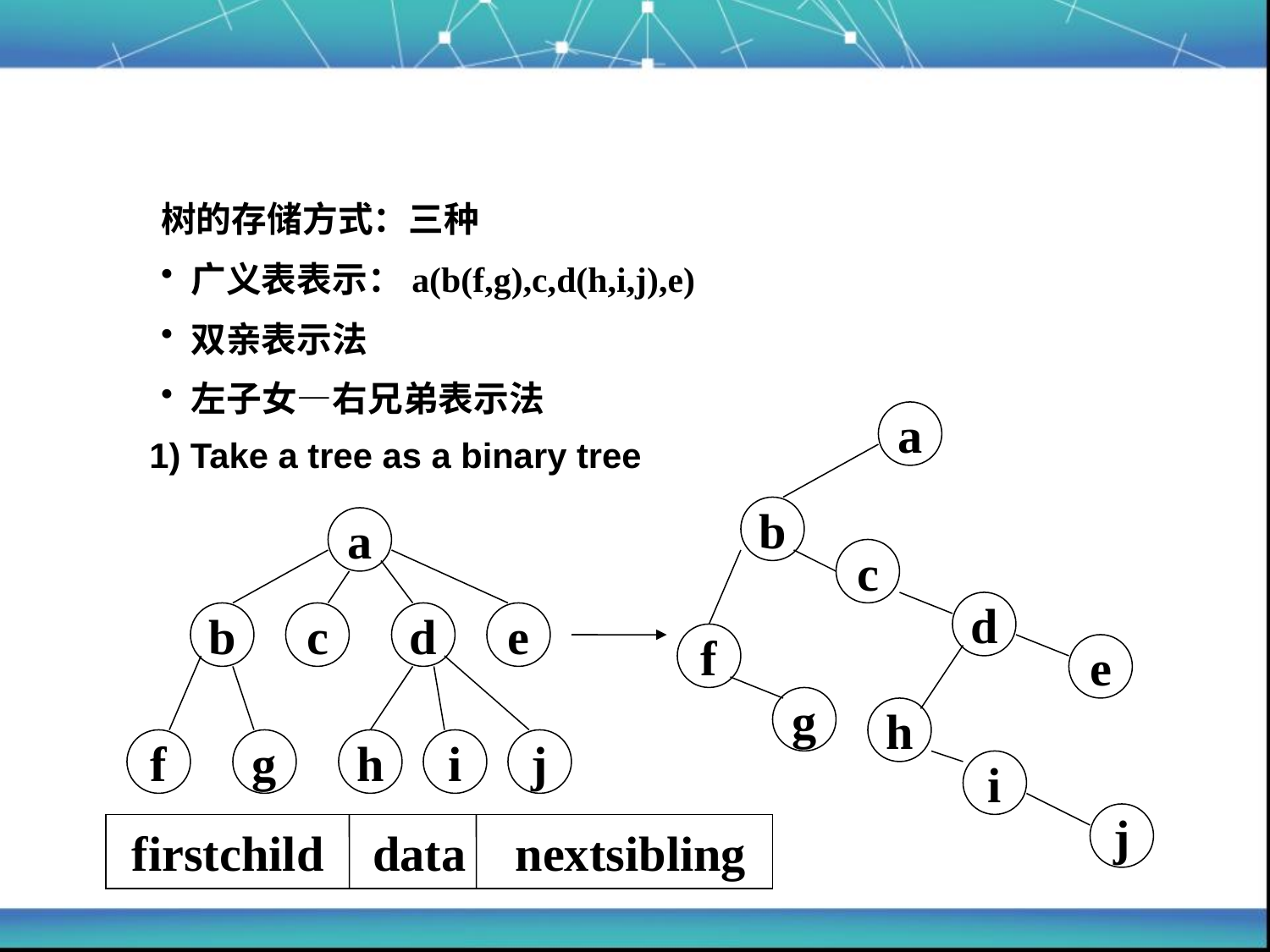

树的存储方式：三种
广义表表示：a(b(f,g),c,d(h,i,j),e)
双亲表示法
左子女—右兄弟表示法
a

b
c

d
f

e

g
h

i

j
   1) Take a tree as a binary tree
a

b
c
d
e

f
g
h
i
j

firstchild    data    nextsibling